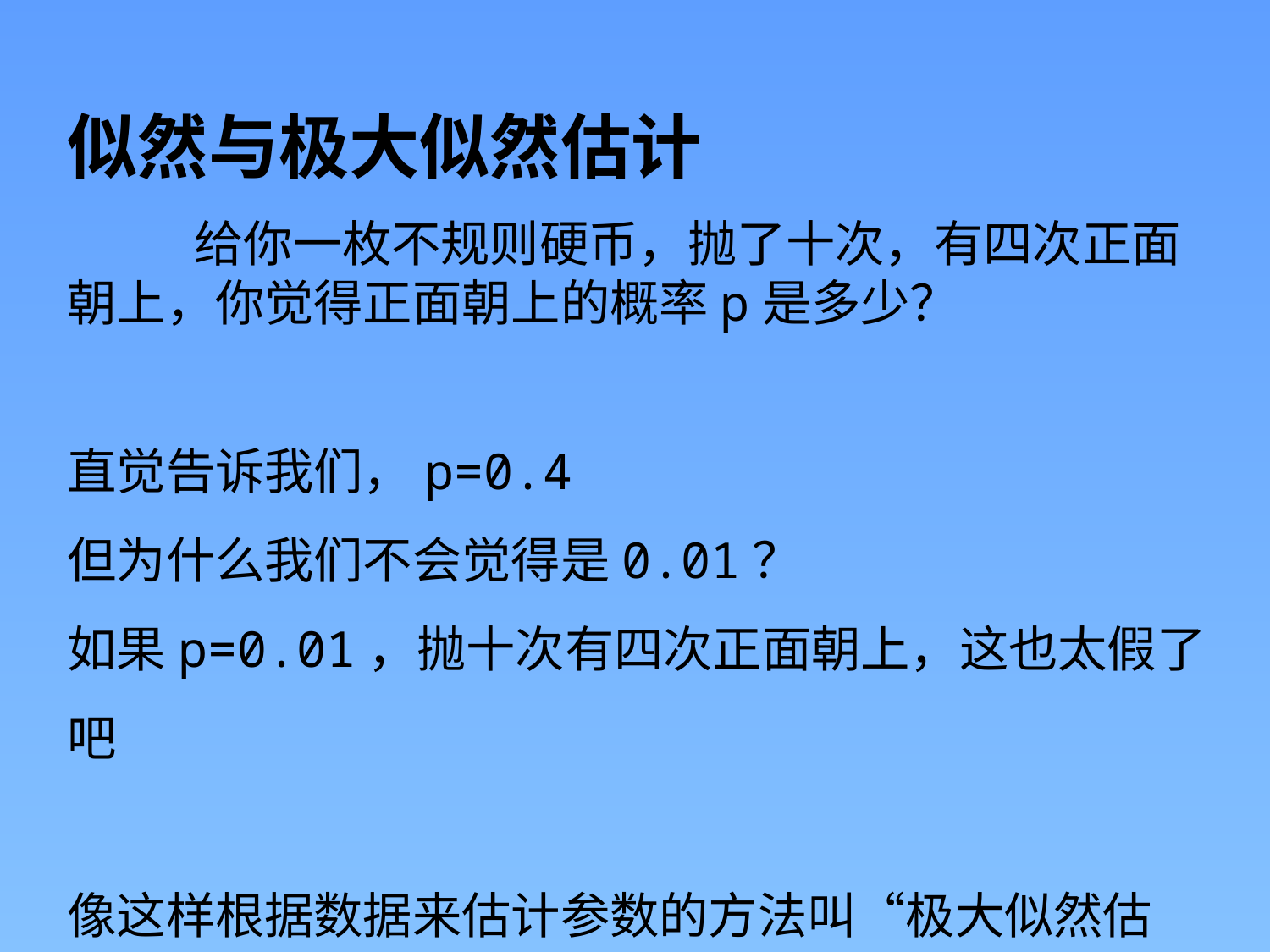

似然与极大似然估计
	给你一枚不规则硬币，抛了十次，有四次正面朝上，你觉得正面朝上的概率p是多少？
直觉告诉我们，p=0.4
但为什么我们不会觉得是0.01？
如果p=0.01，抛十次有四次正面朝上，这也太假了吧

像这样根据数据来估计参数的方法叫“极大似然估计”